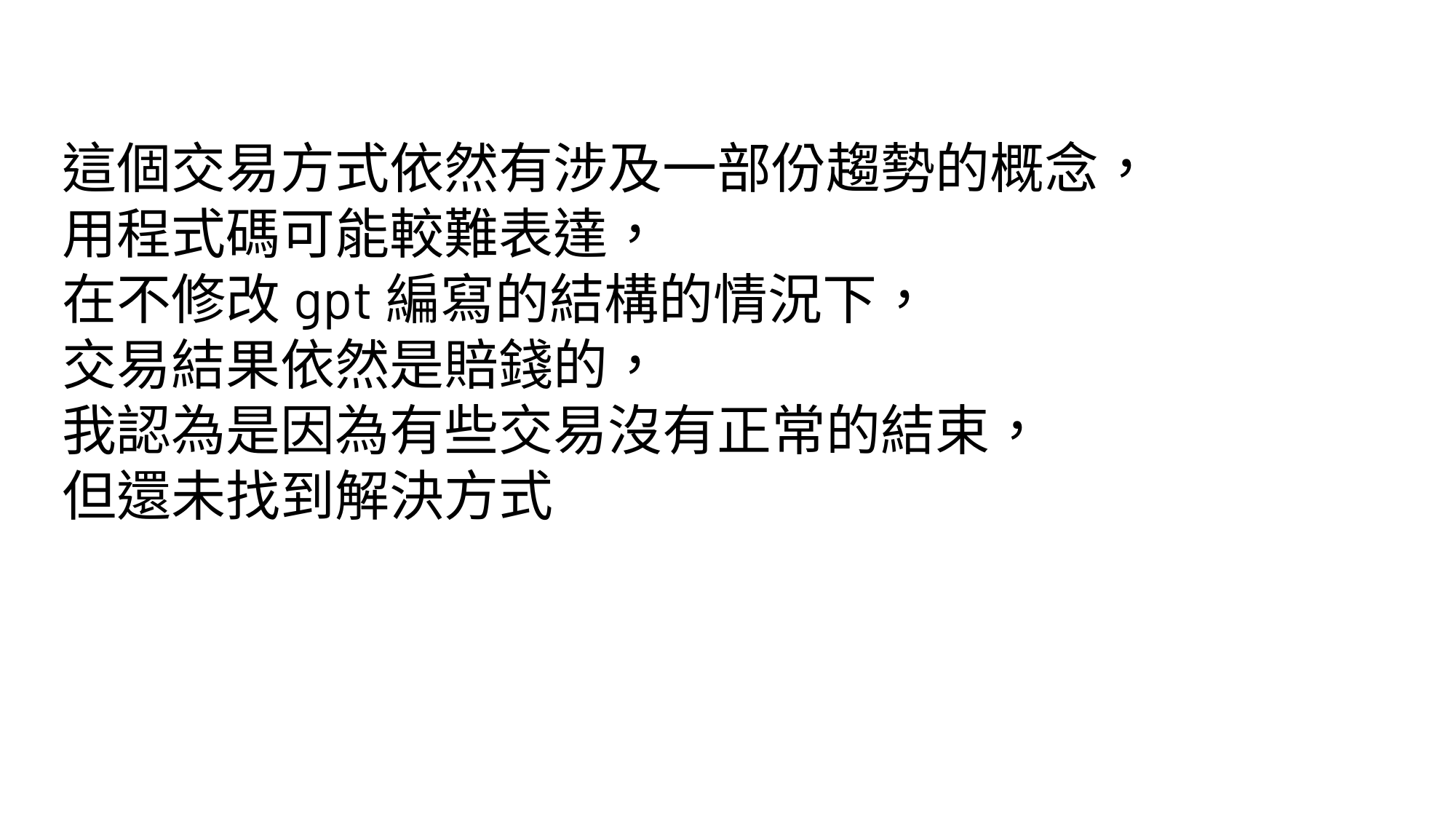

這個交易方式依然有涉及一部份趨勢的概念，
用程式碼可能較難表達，
在不修改gpt編寫的結構的情況下，
交易結果依然是賠錢的，
我認為是因為有些交易沒有正常的結束，
但還未找到解決方式